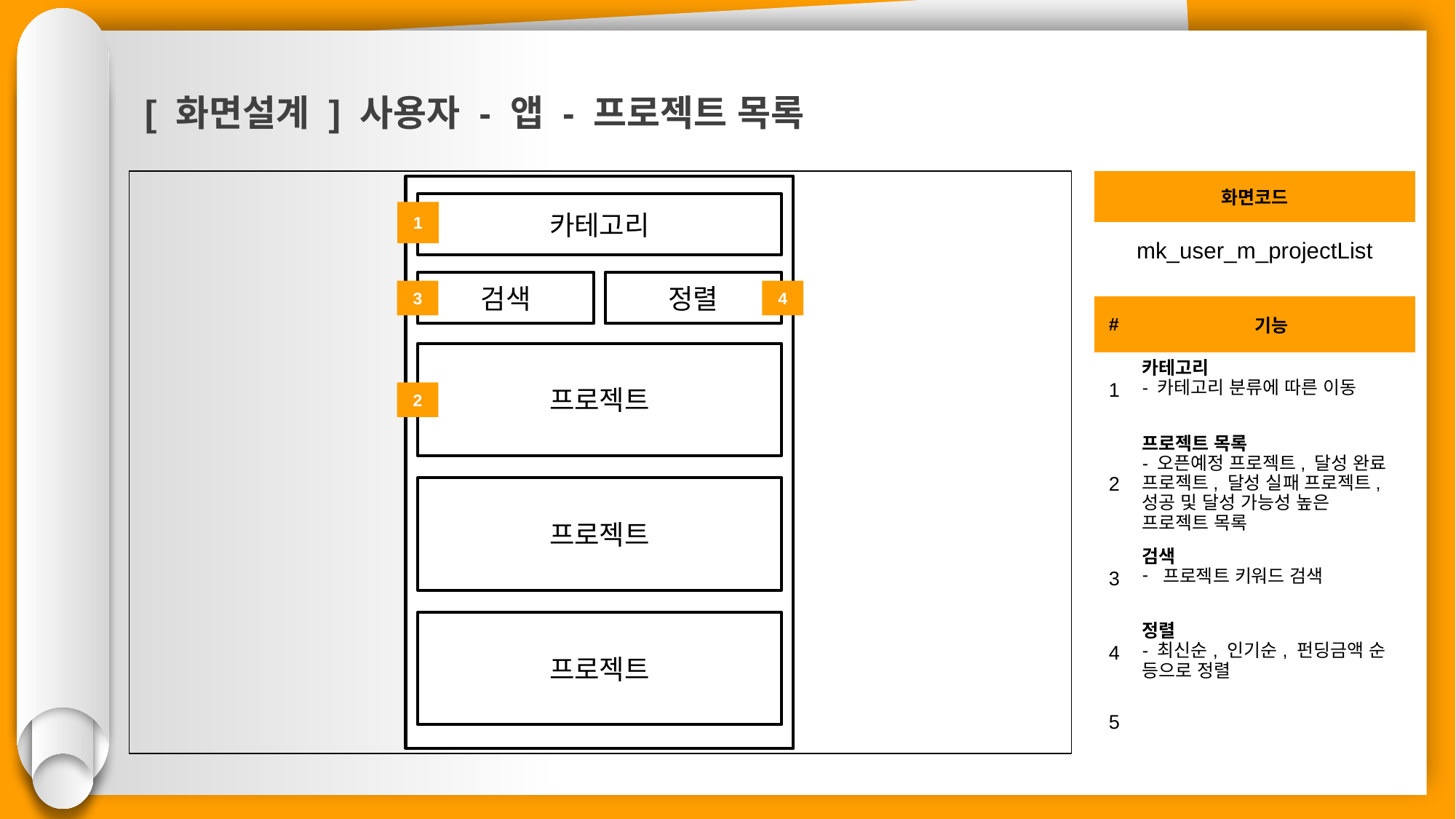

[ 화면설계 ] 사용자 - 앱 - 프로젝트 목록

| 화면코드 |
| --- |
| mk\_user\_m\_projectList |

카테고리
1
검색
정렬
3
4
| # | 기능 |
| --- | --- |
| 1 | 카테고리 - 카테고리 분류에 따른 이동 |
| 2 | 프로젝트 목록 - 오픈예정 프로젝트, 달성 완료 프로젝트, 달성 실패 프로젝트, 성공 및 달성 가능성 높은 프로젝트 목록 |
| 3 | 검색 프로젝트 키워드 검색 |
| 4 | 정렬 - 최신순, 인기순, 펀딩금액 순 등으로 정렬 |
| 5 |  |
프로젝트
2
프로젝트
프로젝트